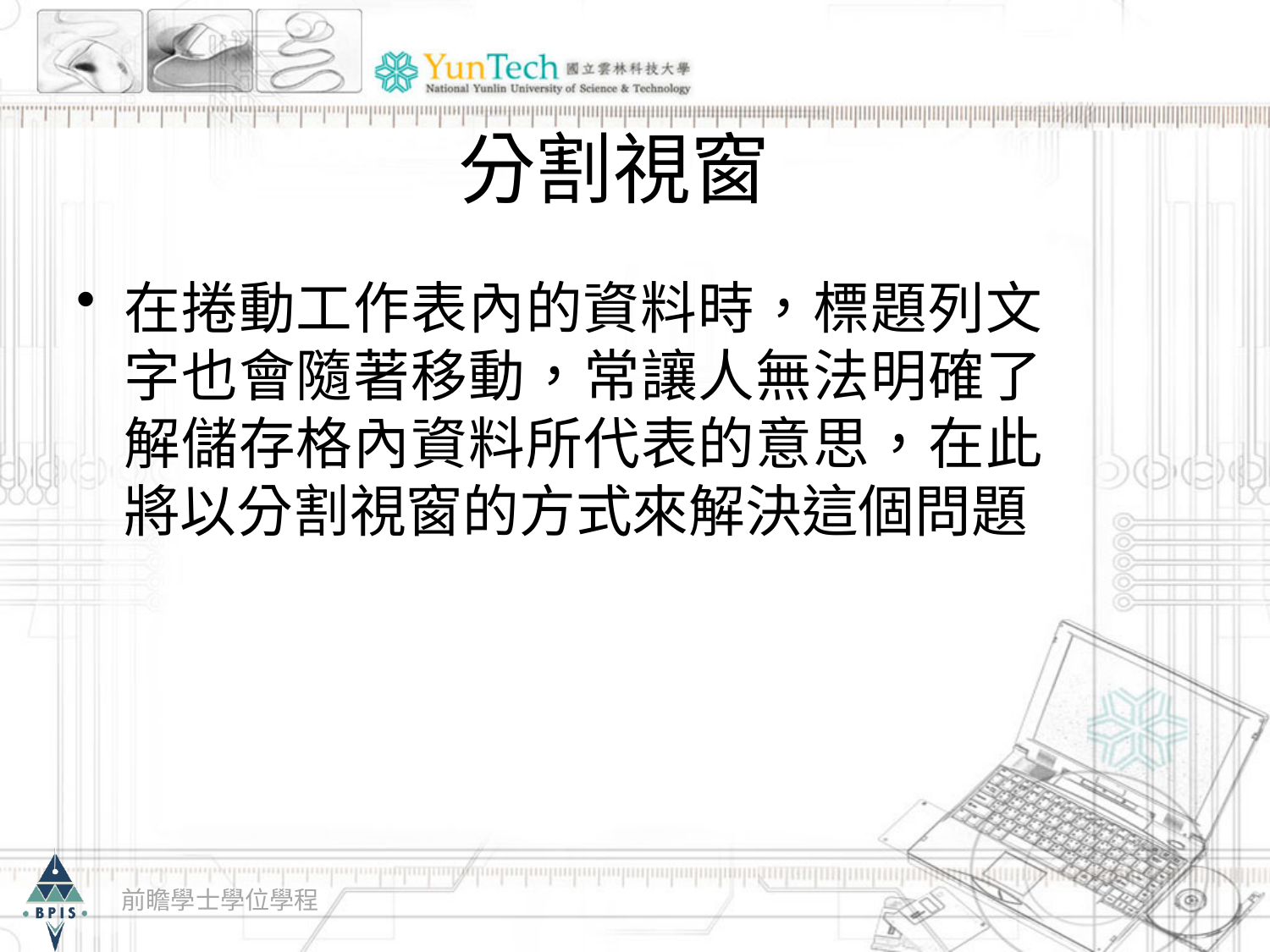

# 分割視窗
在捲動工作表內的資料時，標題列文字也會隨著移動，常讓人無法明確了解儲存格內資料所代表的意思，在此將以分割視窗的方式來解決這個問題